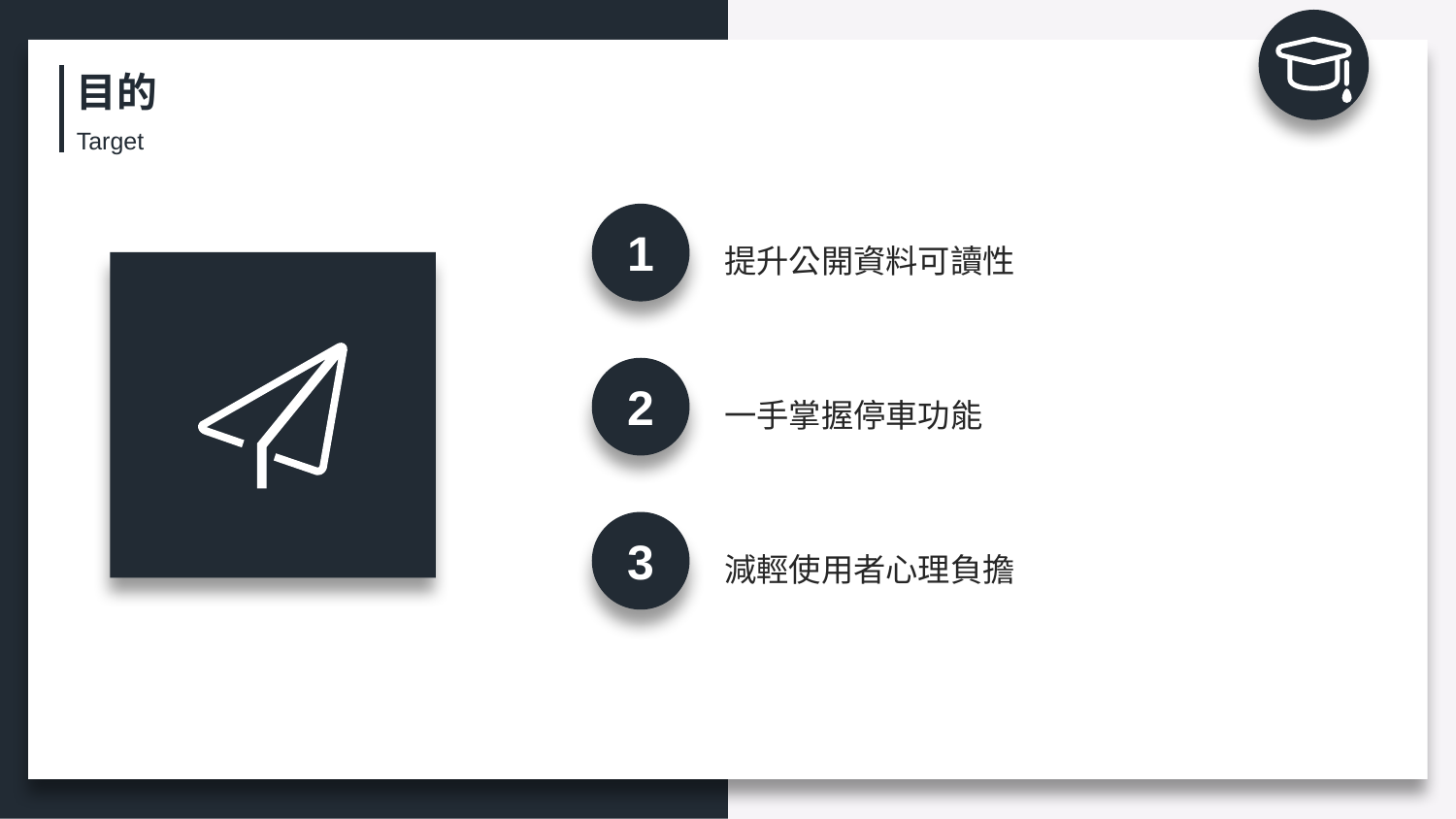

目的
Target

1
提升公開資料可讀性

2
一手掌握停車功能

3
減輕使用者心理負擔